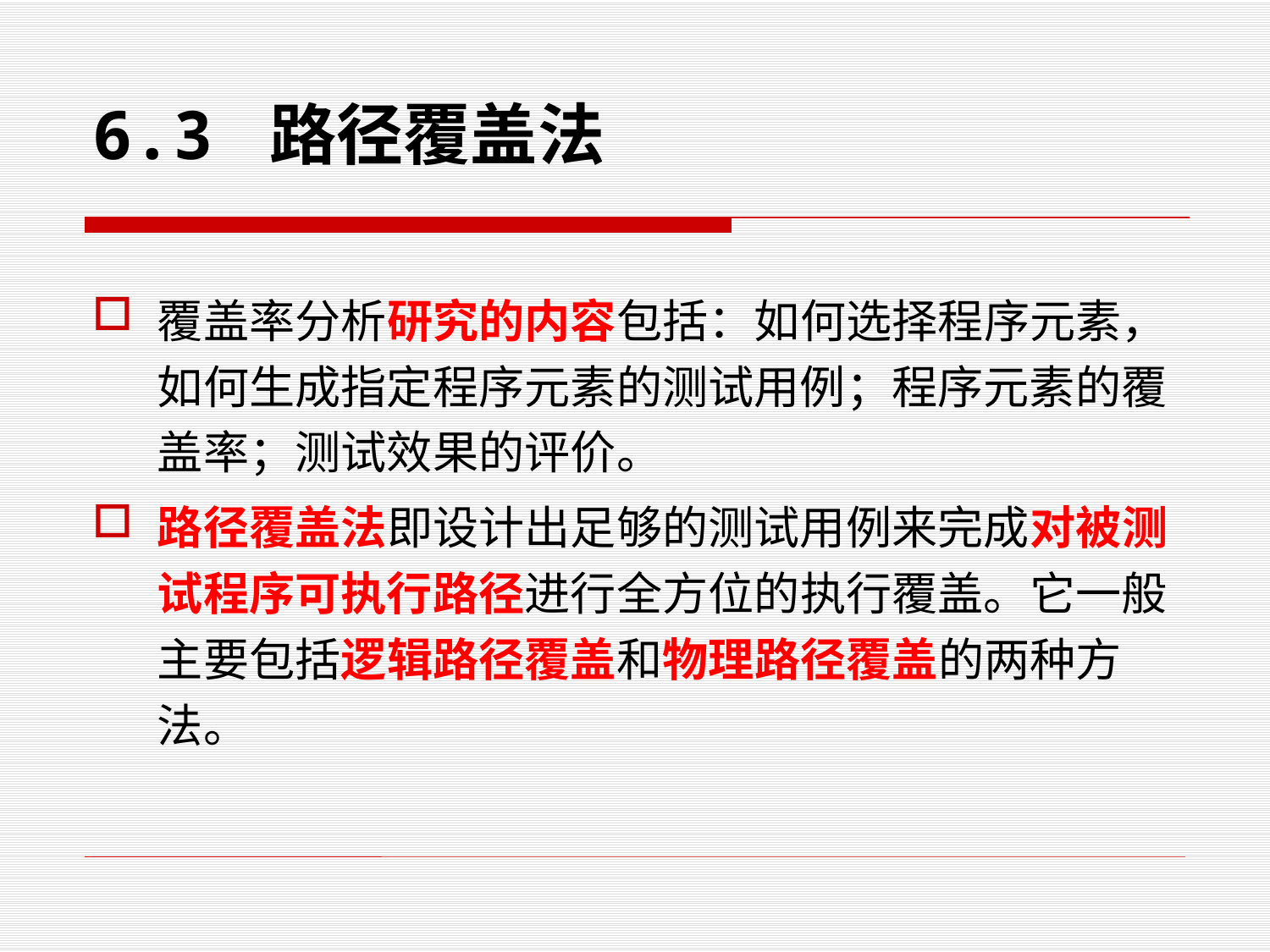

# 6.3 路径覆盖法
覆盖率分析研究的内容包括：如何选择程序元素，如何生成指定程序元素的测试用例；程序元素的覆盖率；测试效果的评价。
路径覆盖法即设计出足够的测试用例来完成对被测试程序可执行路径进行全方位的执行覆盖。它一般主要包括逻辑路径覆盖和物理路径覆盖的两种方法。